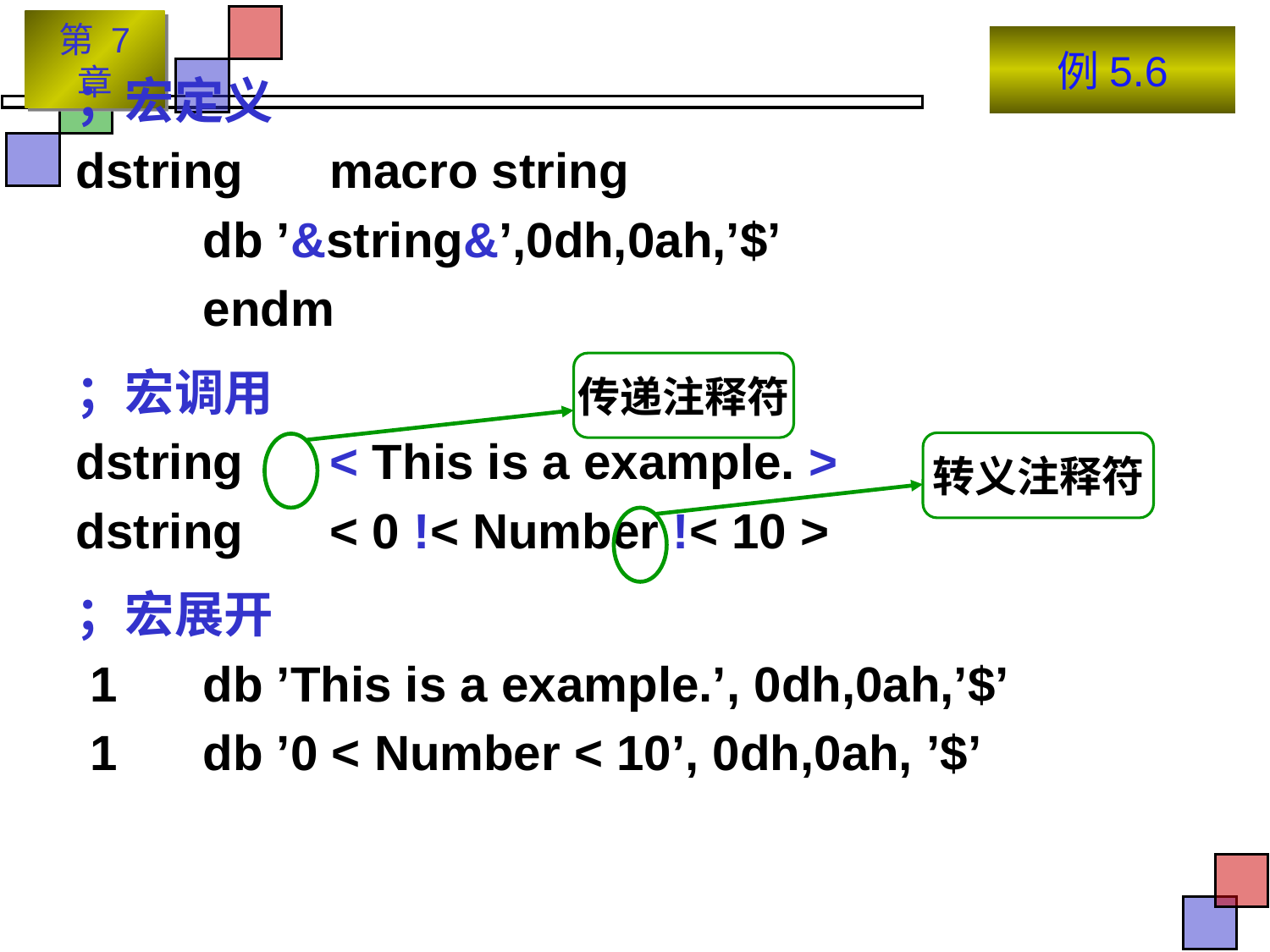

# 例5.6
；宏定义
dstring	macro string
	db ’&string&’,0dh,0ah,’$’
	endm
；宏调用
dstring	< This is a example. >
dstring	< 0 !< Number !< 10 >
；宏展开
 1	db ’This is a example.’, 0dh,0ah,’$’
 1	db ’0 < Number < 10’, 0dh,0ah, ’$’
传递注释符

转义注释符